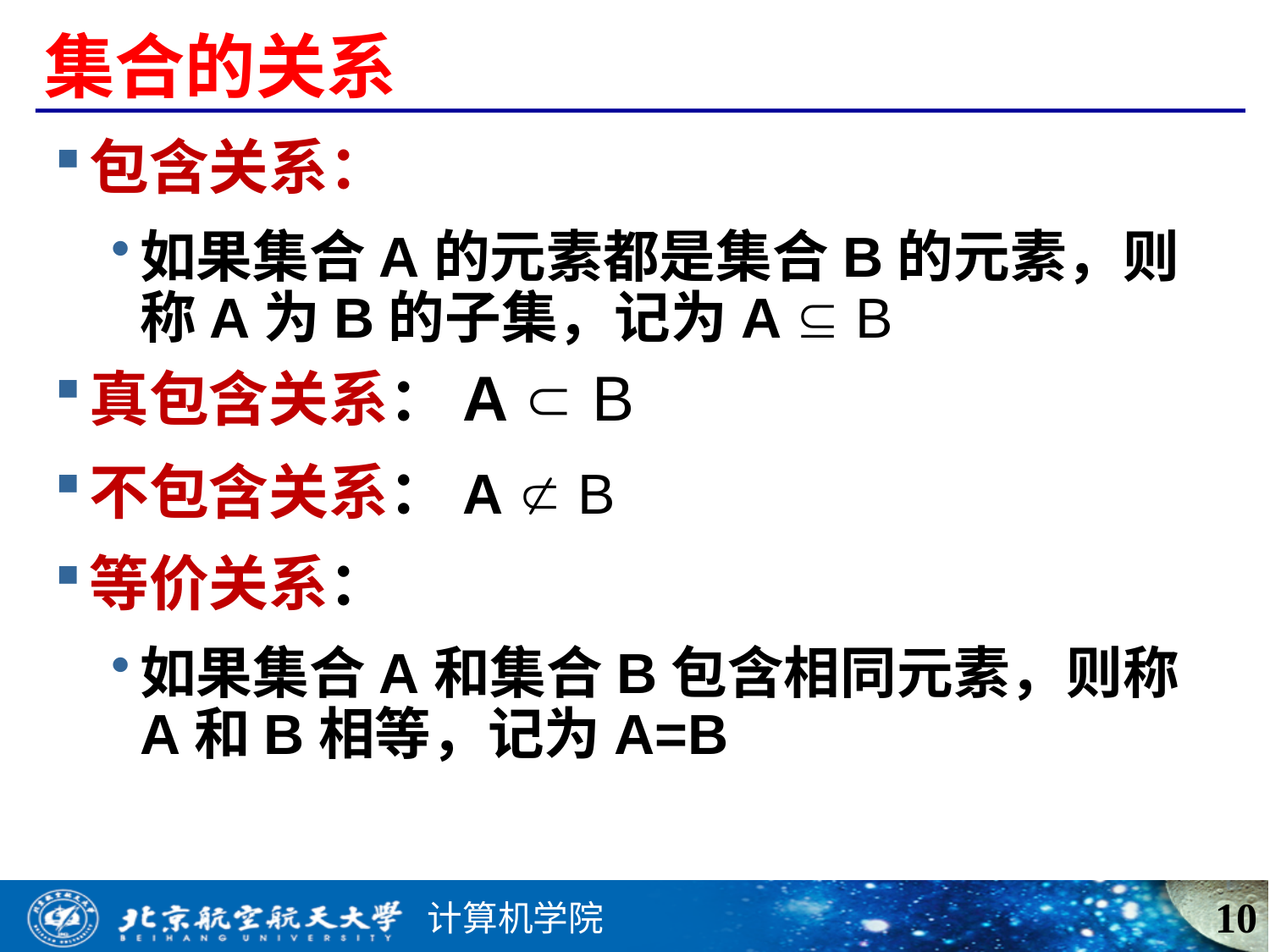

# 集合的关系
包含关系：
如果集合A的元素都是集合B的元素，则称A为B的子集，记为A ⊆ B
真包含关系：A ⊂ B
不包含关系：A ⊄ B
等价关系：
如果集合A和集合B包含相同元素，则称A和B相等，记为A=B